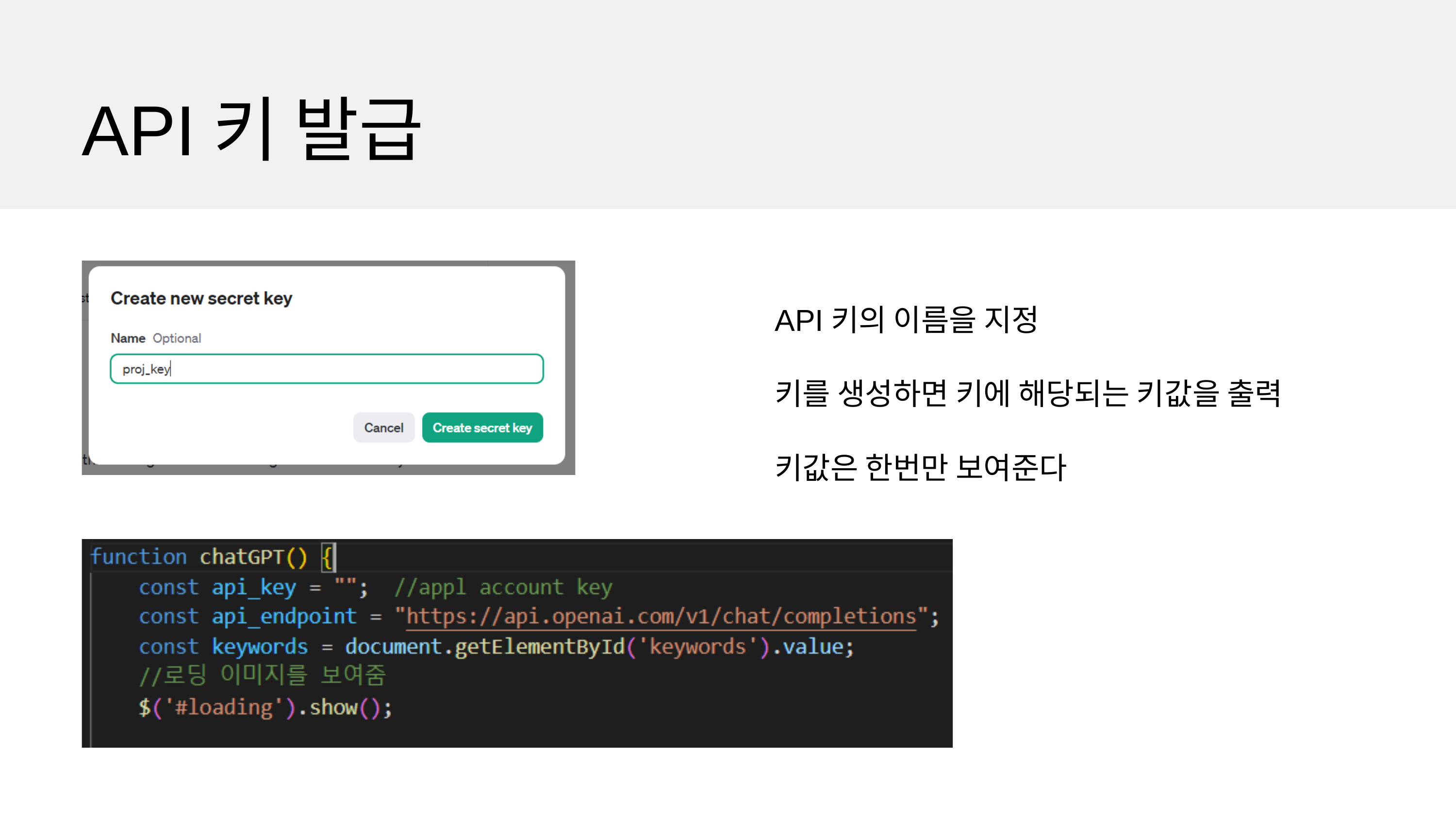

API키 발급

API키의 이름을 지정
키를 생성하면 키에 해당되는 키값을 출력
키값은 한번만 보여준다